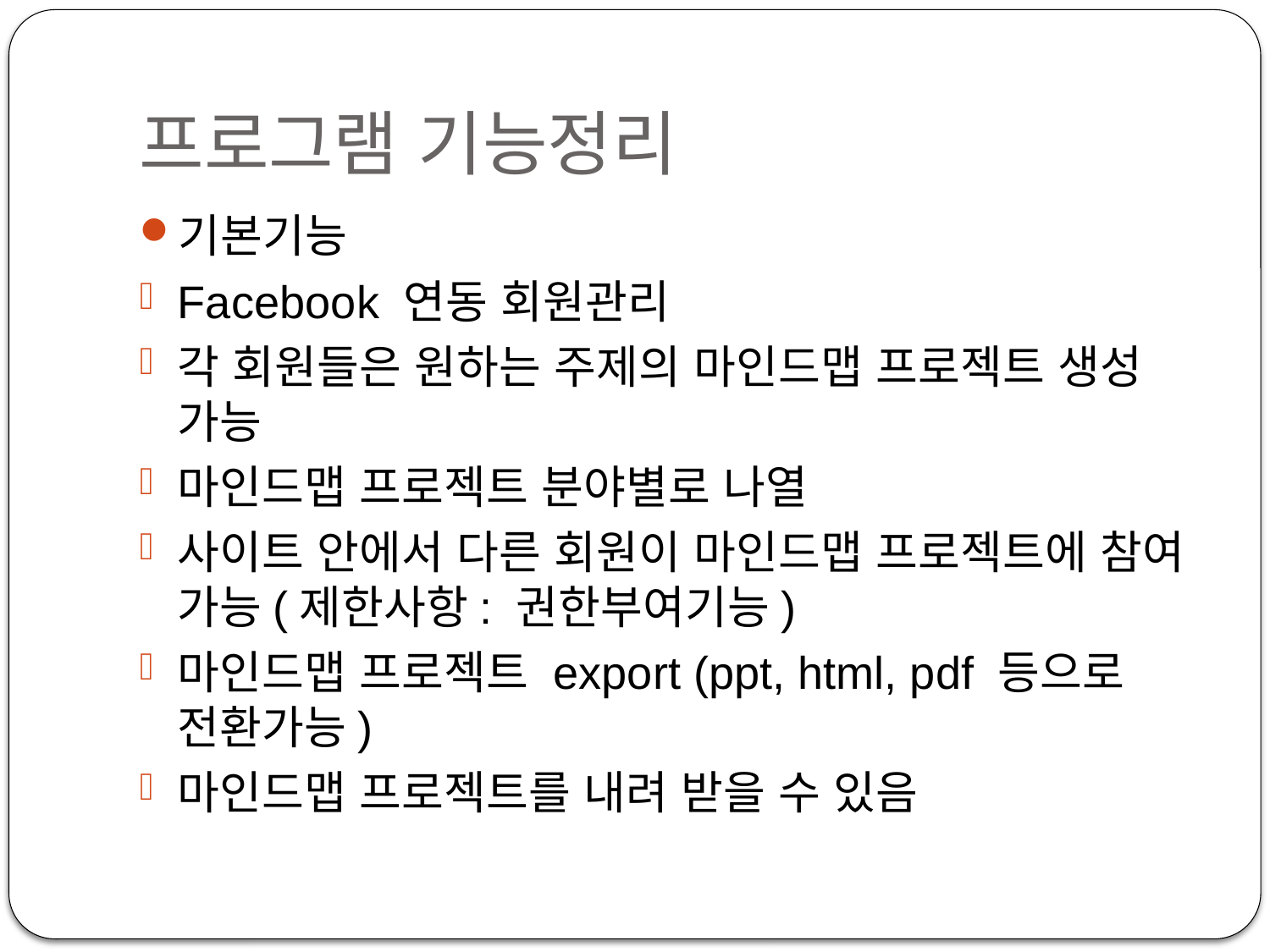

# 프로그램 기능정리
기본기능
Facebook 연동 회원관리
각 회원들은 원하는 주제의 마인드맵 프로젝트 생성 가능
마인드맵 프로젝트 분야별로 나열
사이트 안에서 다른 회원이 마인드맵 프로젝트에 참여 가능(제한사항: 권한부여기능)
마인드맵 프로젝트 export (ppt, html, pdf 등으로 전환가능)
마인드맵 프로젝트를 내려 받을 수 있음